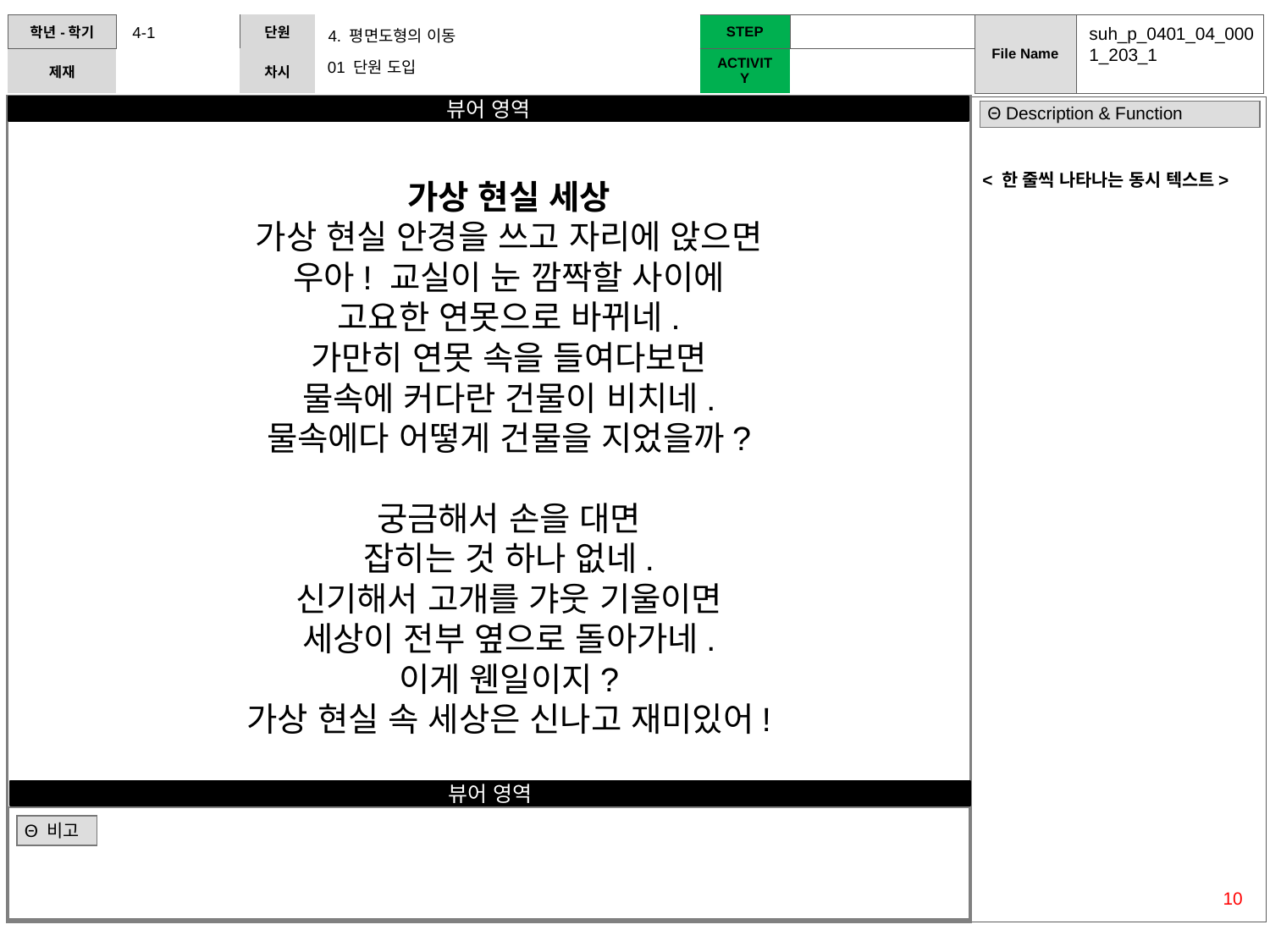

4-1
suh_p_0401_04_0001_203_1
4. 평면도형의 이동
01 단원 도입

| Θ Description & Function |
| --- |

< 한 줄씩 나타나는 동시 텍스트>

가상 현실 세상
가상 현실 안경을 쓰고 자리에 앉으면
우아! 교실이 눈 깜짝할 사이에
고요한 연못으로 바뀌네.
가만히 연못 속을 들여다보면
물속에 커다란 건물이 비치네.
물속에다 어떻게 건물을 지었을까?

궁금해서 손을 대면
잡히는 것 하나 없네.
신기해서 고개를 갸웃 기울이면
세상이 전부 옆으로 돌아가네.
이게 웬일이지?
가상 현실 속 세상은 신나고 재미있어!